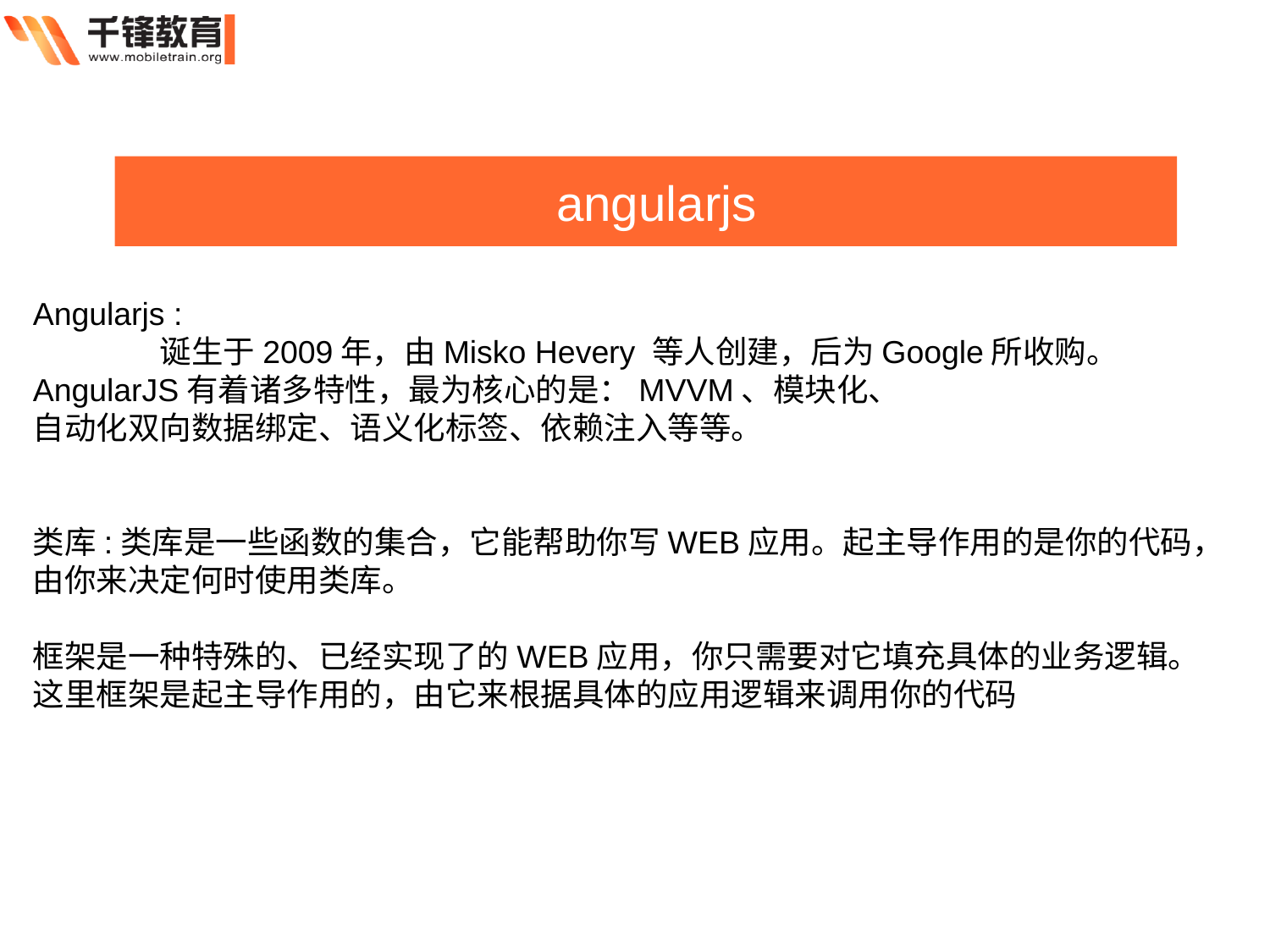

angularjs
Angularjs :
	诞生于2009年，由Misko Hevery 等人创建，后为Google所收购。
AngularJS有着诸多特性，最为核心的是：MVVM、模块化、
自动化双向数据绑定、语义化标签、依赖注入等等。

类库:类库是一些函数的集合，它能帮助你写WEB应用。起主导作用的是你的代码，
由你来决定何时使用类库。

框架是一种特殊的、已经实现了的WEB应用，你只需要对它填充具体的业务逻辑。
这里框架是起主导作用的，由它来根据具体的应用逻辑来调用你的代码